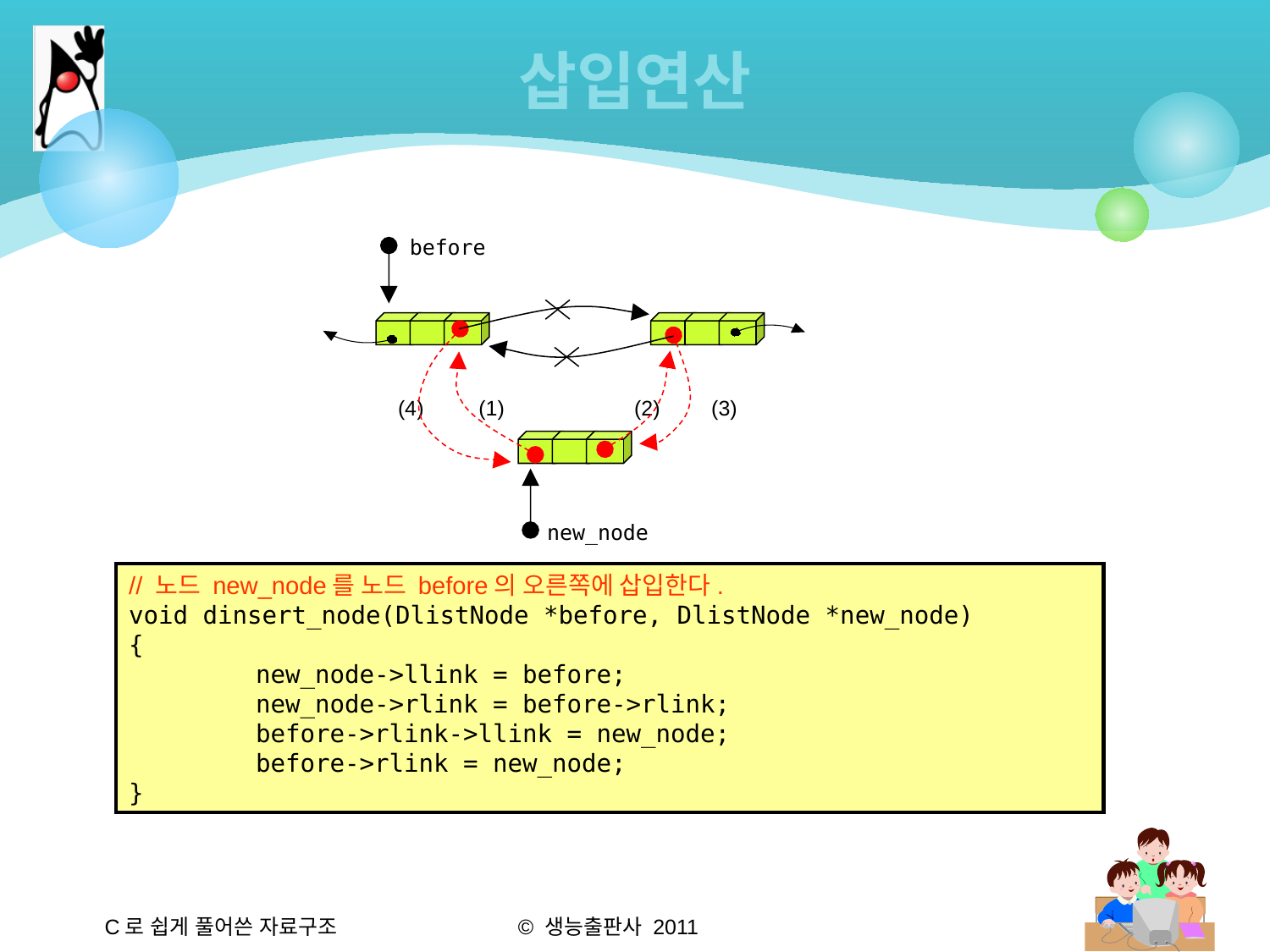

# 삽입연산
before

(4)
(1)
(2)
(3)

new_node
// 노드 new_node를 노드 before의 오른쪽에 삽입한다.
void dinsert_node(DlistNode *before, DlistNode *new_node)
{
	new_node->llink = before;
	new_node->rlink = before->rlink;
	before->rlink->llink = new_node;
	before->rlink = new_node;
}